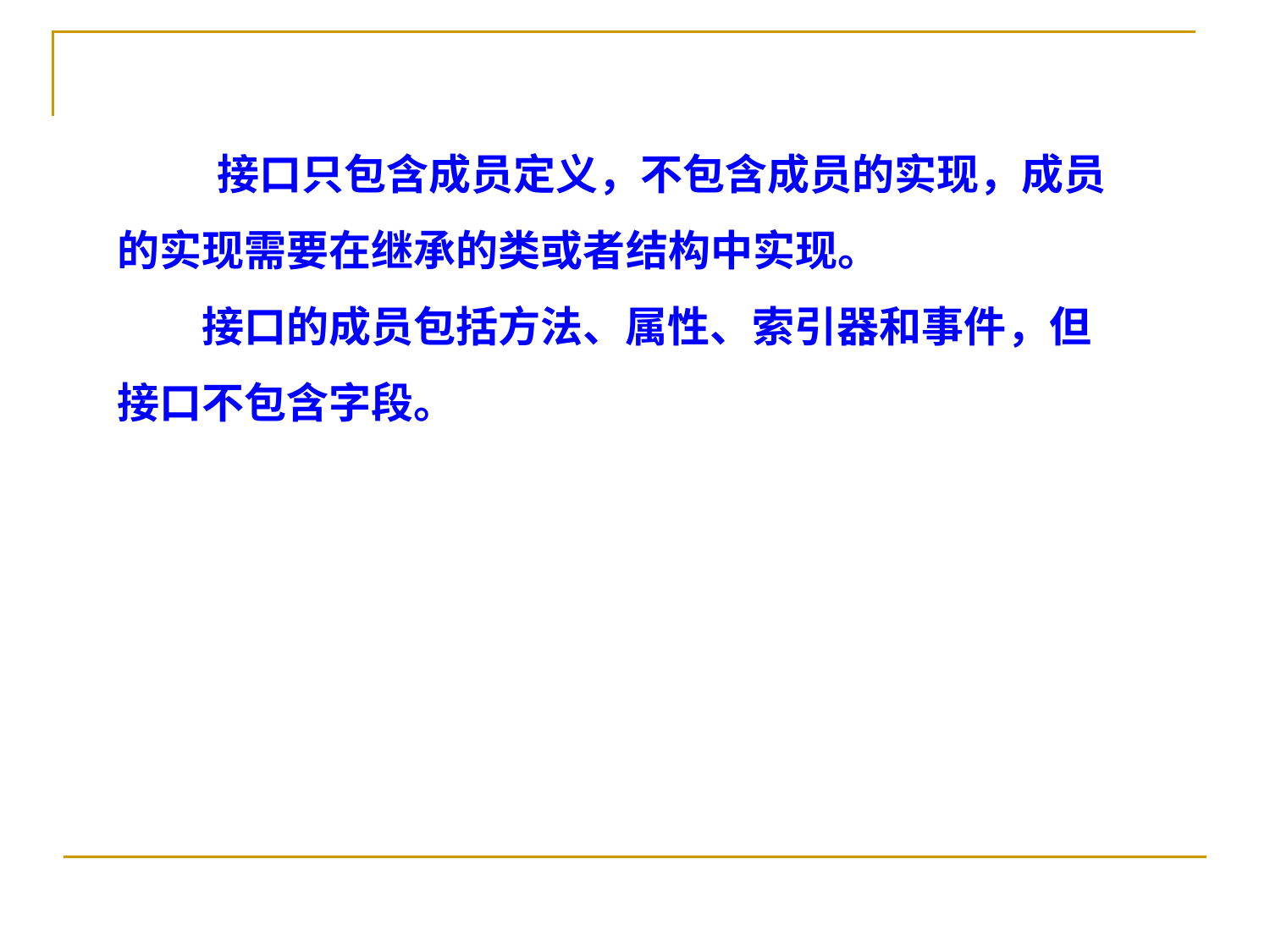

接口只包含成员定义，不包含成员的实现，成员的实现需要在继承的类或者结构中实现。
　　接口的成员包括方法、属性、索引器和事件，但接口不包含字段。